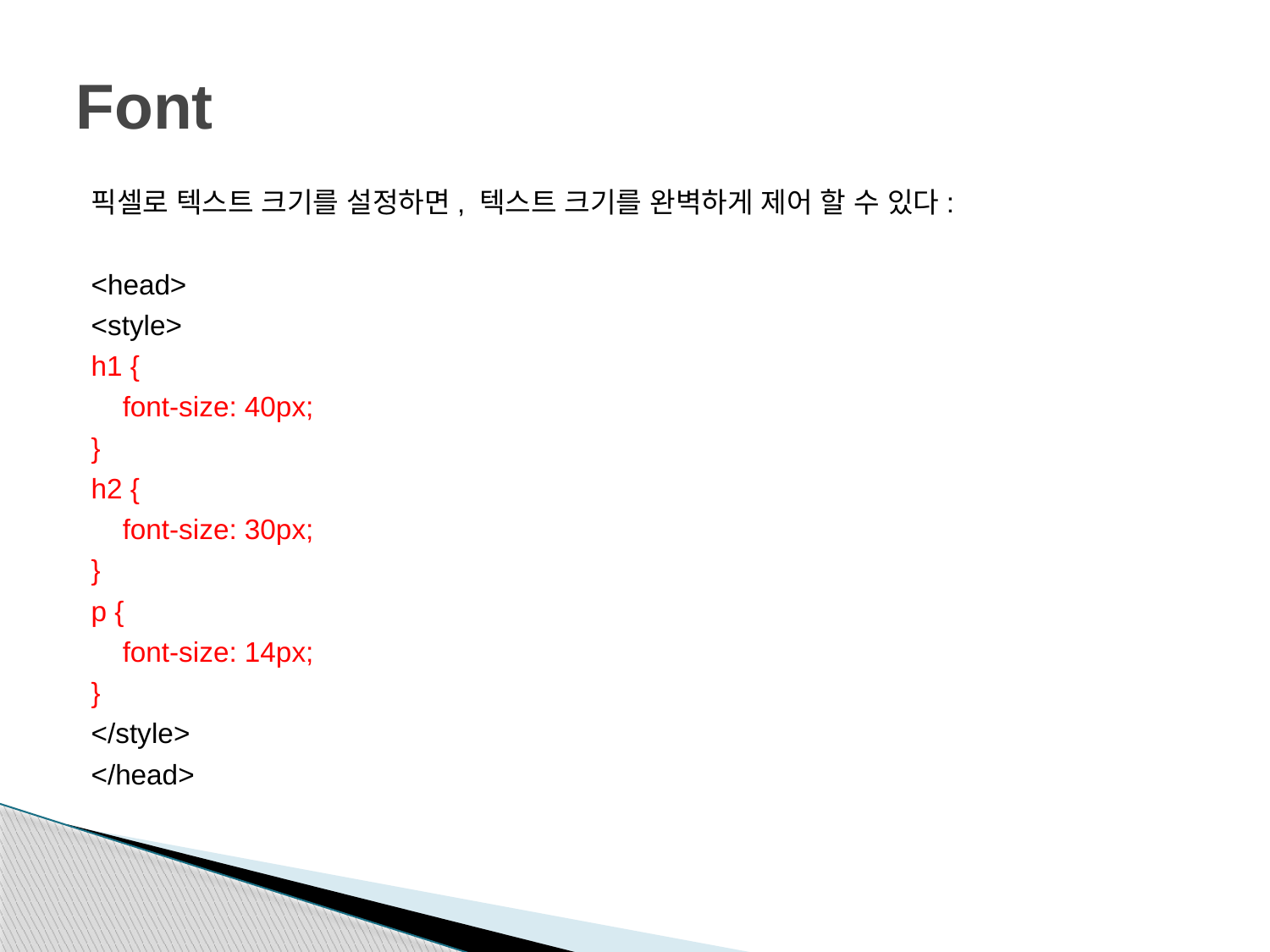

# Font
픽셀로 텍스트 크기를 설정하면, 텍스트 크기를 완벽하게 제어 할 수 있다:

<head>
<style>
h1 {
    font-size: 40px;
}
h2 {
    font-size: 30px;
}
p {
    font-size: 14px;
}
</style>
</head>